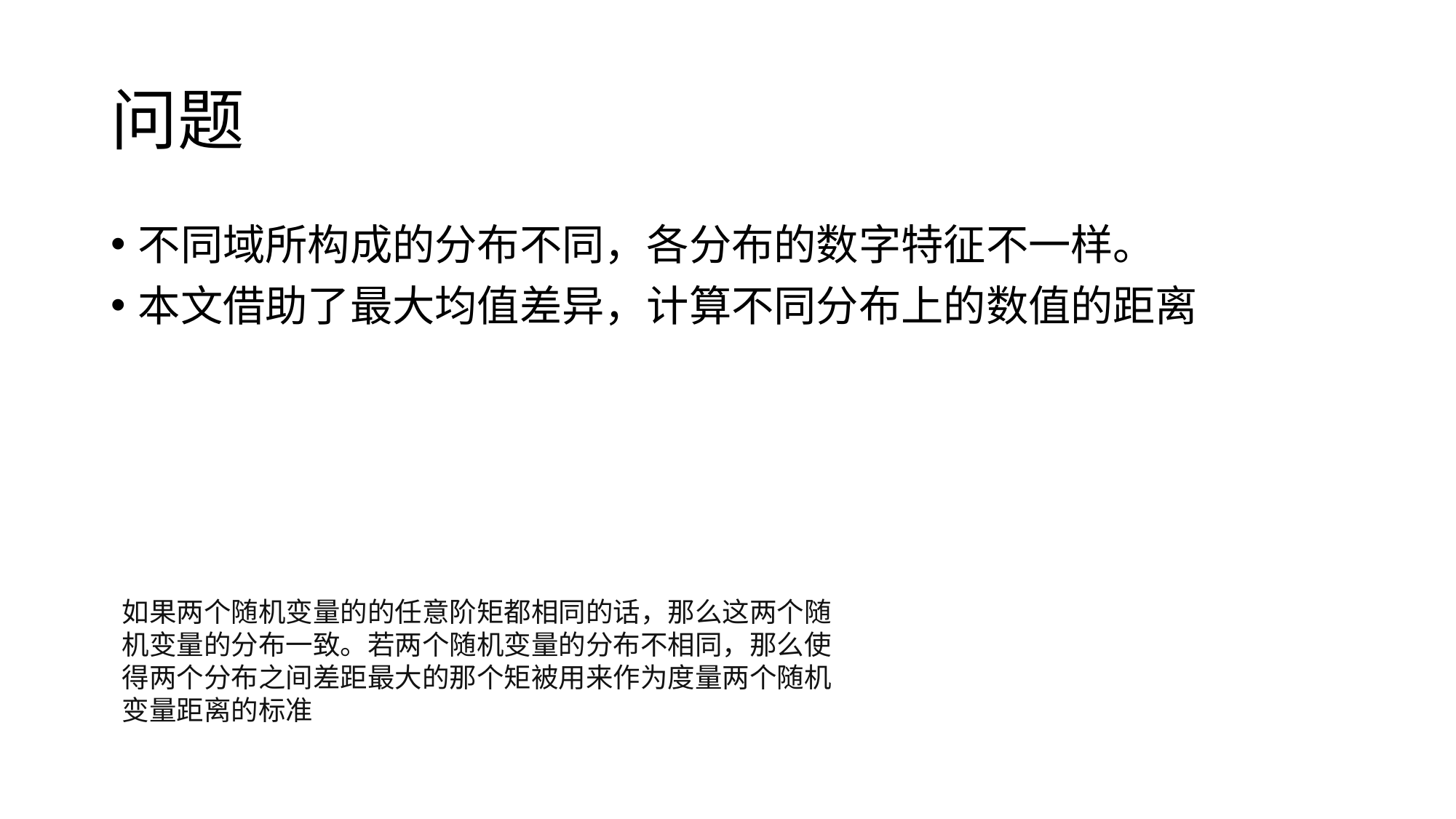

# 问题
不同域所构成的分布不同，各分布的数字特征不一样。
本文借助了最大均值差异，计算不同分布上的数值的距离

如果两个随机变量的的任意阶矩都相同的话，那么这两个随机变量的分布一致。若两个随机变量的分布不相同，那么使得两个分布之间差距最大的那个矩被用来作为度量两个随机变量距离的标准